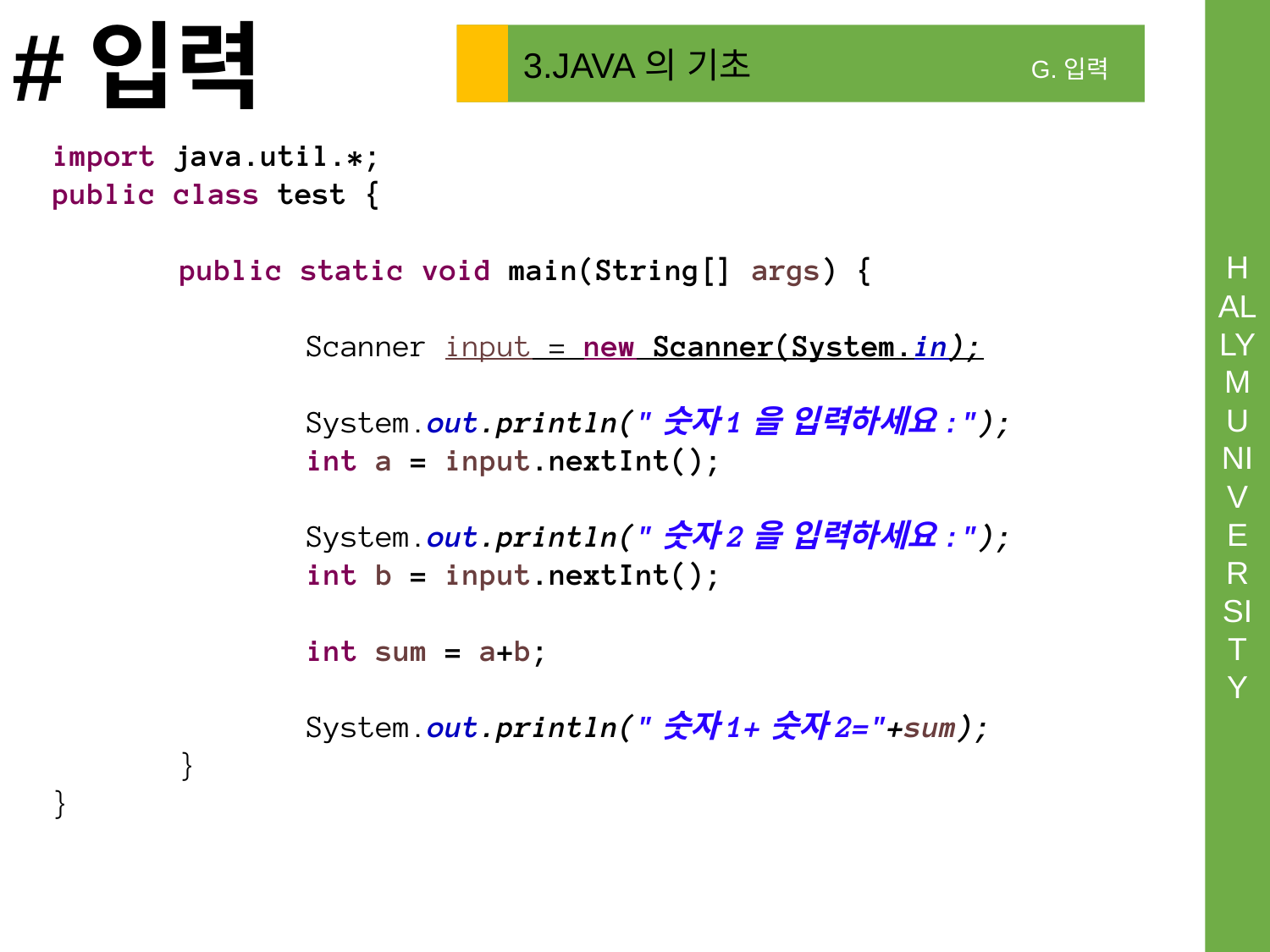

#입력
3.JAVA의 기초	  		G.입력
import java.util.*;
public class test {

	public static void main(String[] args) {

		Scanner input = new Scanner(System.in);

		System.out.println("숫자1을 입력하세요:");
		int a = input.nextInt();

		System.out.println("숫자2을 입력하세요:");
		int b = input.nextInt();

		int sum = a+b;

		System.out.println("숫자1+숫자2="+sum);
	}
}